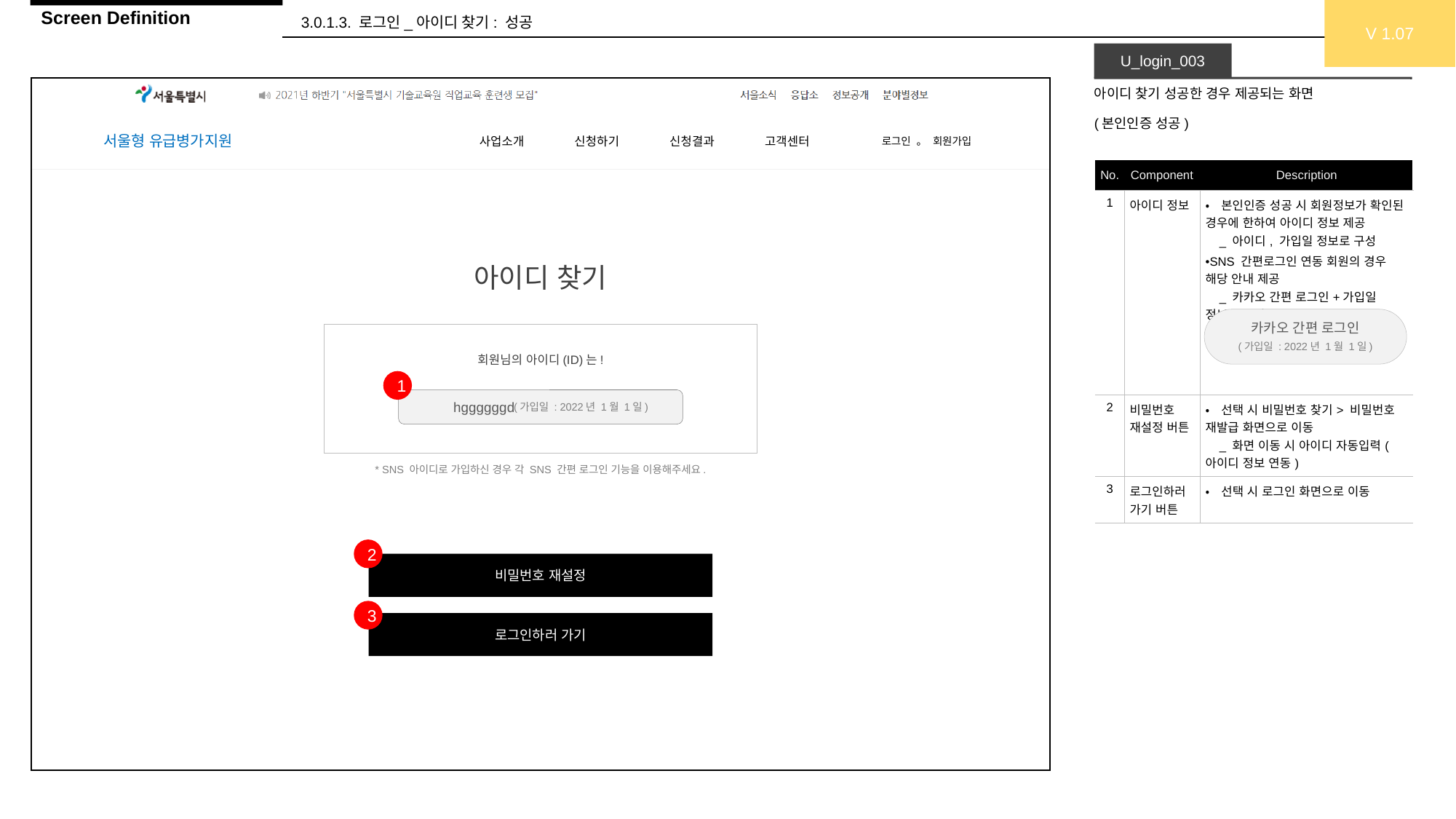

V 1.07
Screen Definition
3.0.1.3. 로그인_아이디 찾기: 성공
U_login_003

아이디 찾기 성공한 경우 제공되는 화면
(본인인증 성공)
| No. | Component | Description |
| --- | --- | --- |
| 1 | 아이디 정보 | •본인인증 성공 시 회원정보가 확인된 경우에 한하여 아이디 정보 제공 \_ 아이디, 가입일 정보로 구성 •SNS 간편로그인 연동 회원의 경우 해당 안내 제공 \_ 카카오 간편 로그인+가입일 정보로 구성 |
| 2 | 비밀번호 재설정 버튼 | •선택 시 비밀번호 찾기> 비밀번호 재발급 화면으로 이동 \_ 화면 이동 시 아이디 자동입력(아이디 정보 연동) |
| 3 | 로그인하러가기 버튼 | •선택 시 로그인 화면으로 이동 |
아이디 찾기

카카오 간편 로그인
(가입일 : 2022년 1월 1일)

회원님의 아이디(ID)는!
1

hggggggd
(가입일 : 2022년 1월 1일)
* SNS 아이디로 가입하신 경우 각 SNS 간편 로그인 기능을 이용해주세요.
2
비밀번호 재설정
3
로그인하러 가기